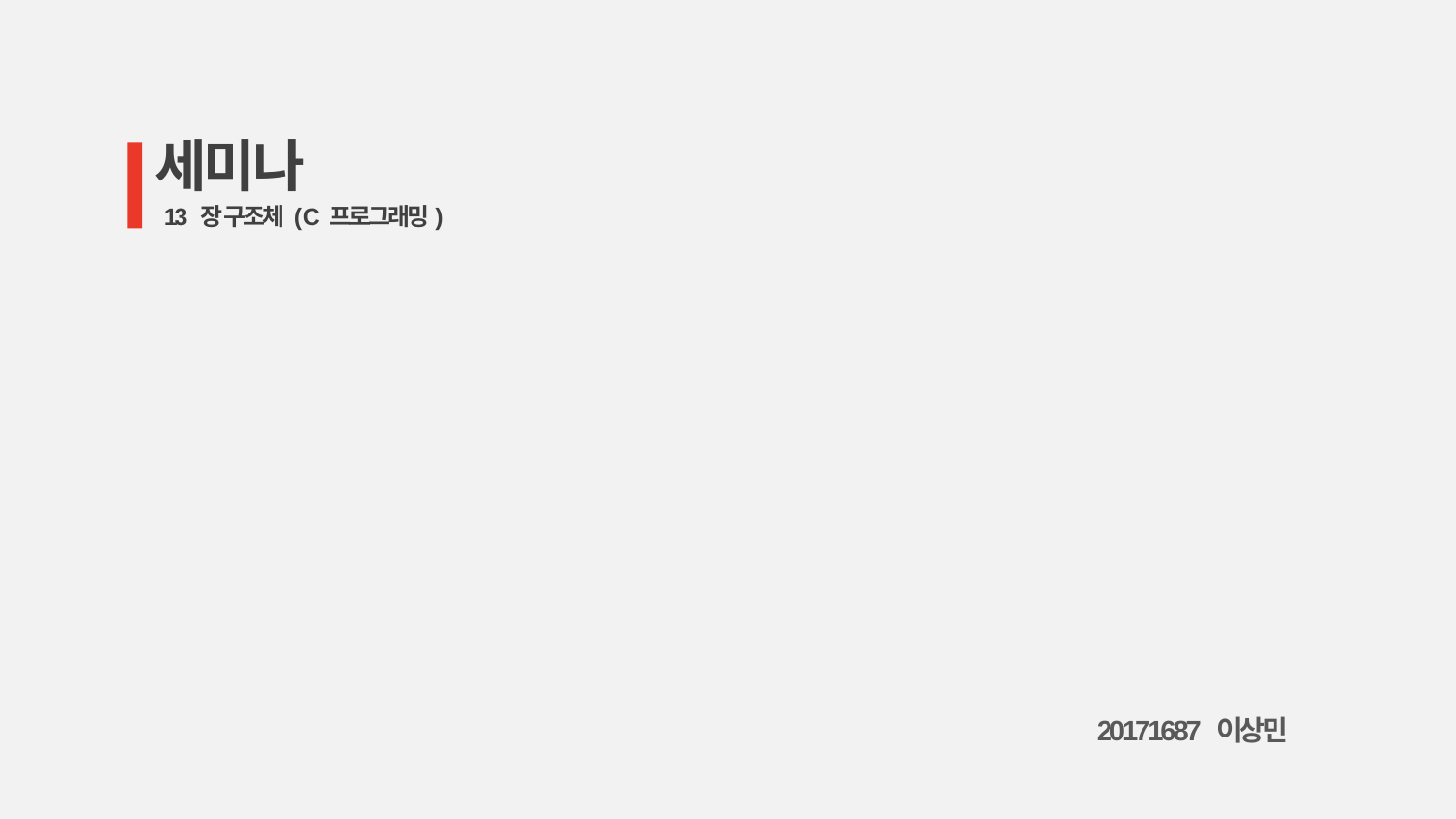

세미나

13 장 구조체 ( C 프로그래밍)
20171687 이상민